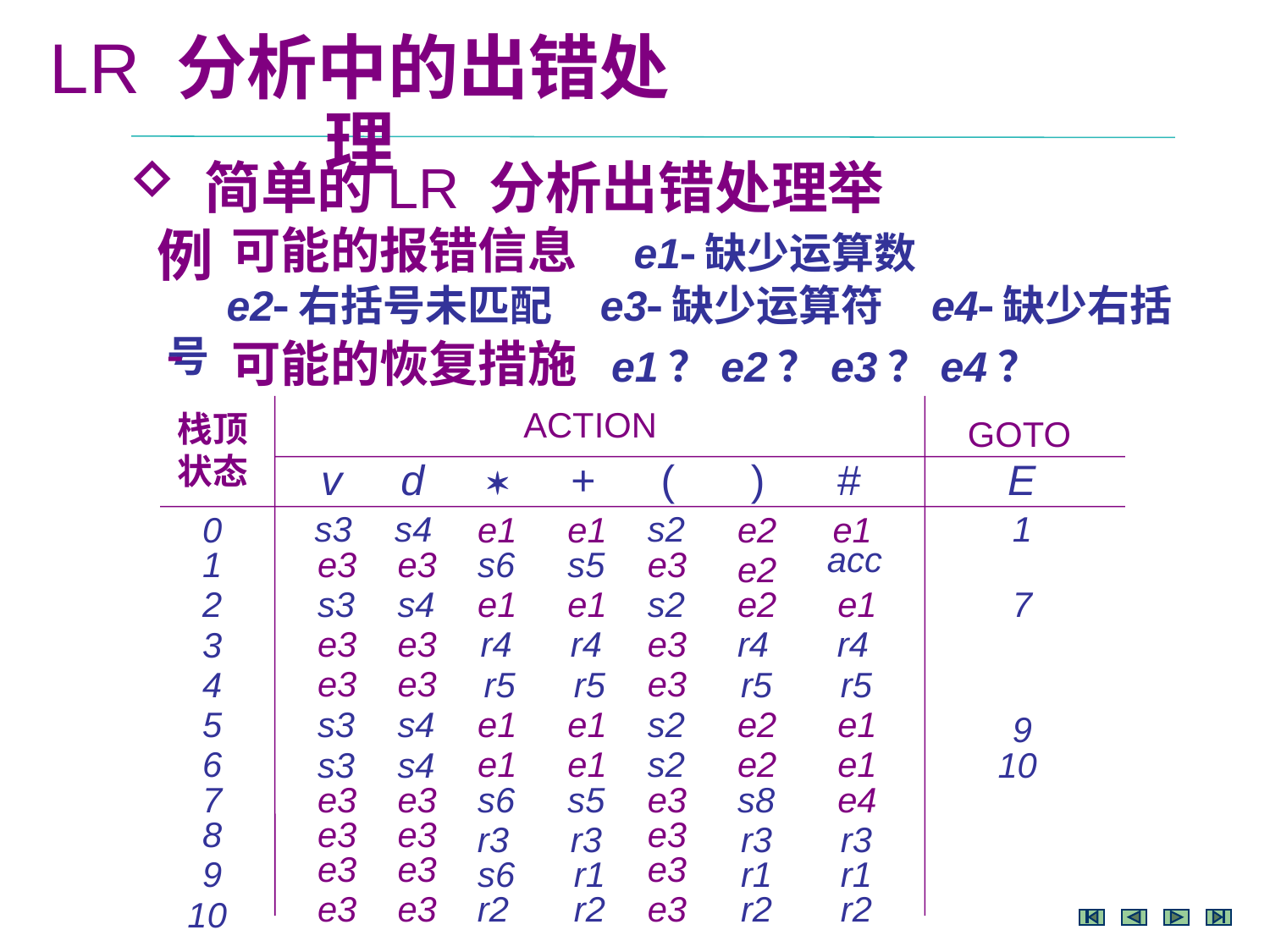

LR 分析中的出错处理
 简单的LR 分析出错处理举例
  可能的报错信息    e1−缺少运算数
     e2−右括号未匹配    e3−缺少运算符    e4−缺少右括号
  可能的恢复措施  e1？e2？e3？e4？

ACTION

栈顶状态
GOTO
∗
v
d
+
(
)
#
E

s3
s4
s2
1
0
e1
e1
e2
e1

acc
s5
e3
e3
e3
1
s6
e2
s2
2
s3
s4
e1
e1
e2
e1
7
r4
r4
r4
r4
e3
e3
e3
3
e3
e3
e3
4
r5
r5
r5
r5
5
s3
s4
e1
e1
s2
e2
e1
9
e1
e1
e2
e1
6
s2
s3
s4
10
7
e3
e3
s6
s5
e3
s8
e4
8
e3
e3
e3
r3
r3
r3
r3
e3
e3
e3
9
s6
r1
r1
r1
e3
e3
r2
r2
e3
r2
r2
10